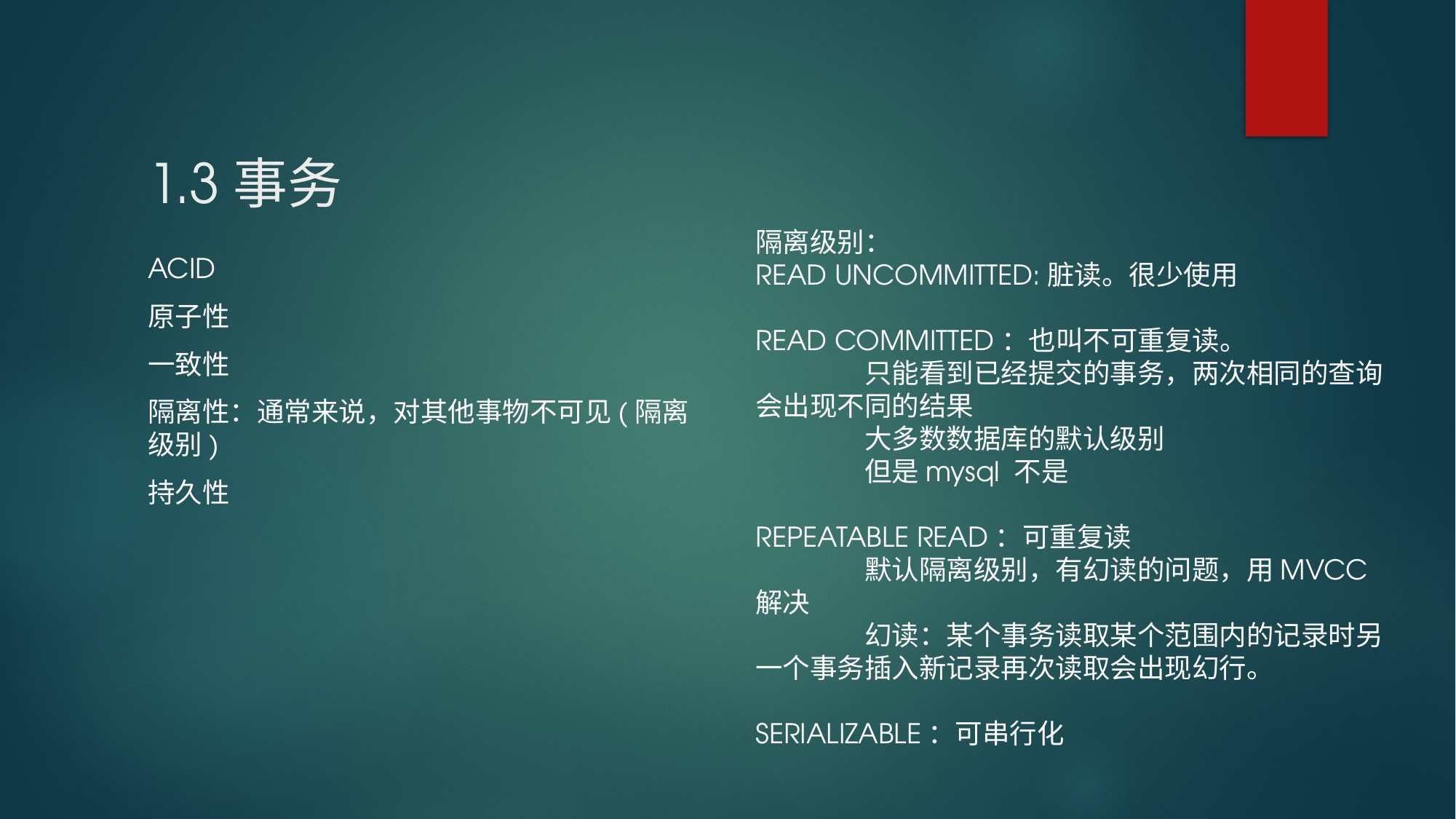

# 1.3事务
隔离级别：
READ UNCOMMITTED:脏读。很少使用

READ COMMITTED：也叫不可重复读。
	只能看到已经提交的事务，两次相同的查询会出现不同的结果
	大多数数据库的默认级别
	但是mysql 不是

REPEATABLE READ：可重复读
	默认隔离级别，有幻读的问题，用MVCC解决
	幻读：某个事务读取某个范围内的记录时另一个事务插入新记录再次读取会出现幻行。

SERIALIZABLE：可串行化
ACID
原子性
一致性
隔离性：通常来说，对其他事物不可见(隔离级别)
持久性